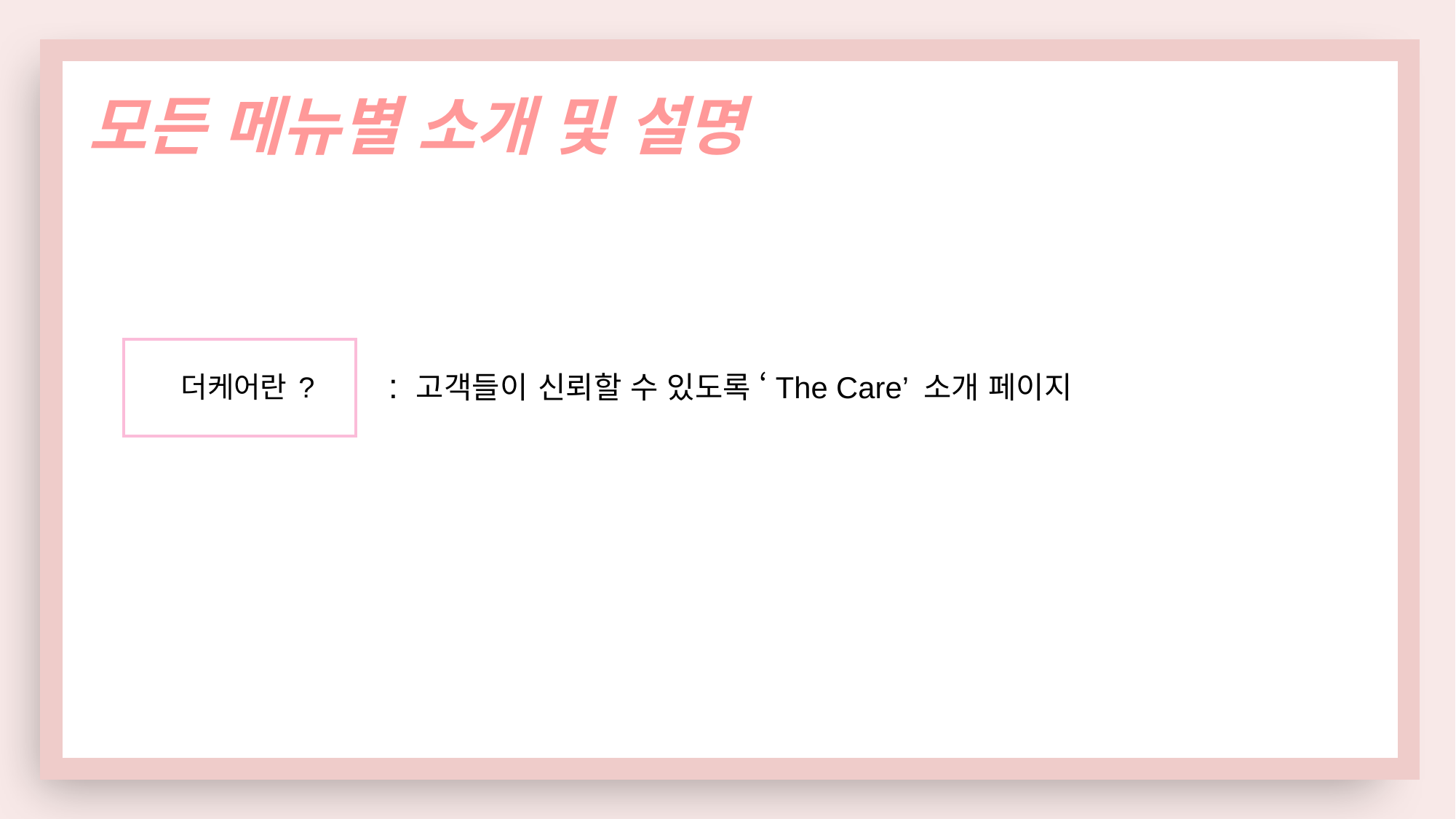

모든 메뉴별 소개 및 설명

: 고객들이 신뢰할 수 있도록 ‘The Care’ 소개 페이지

더케어란 ?